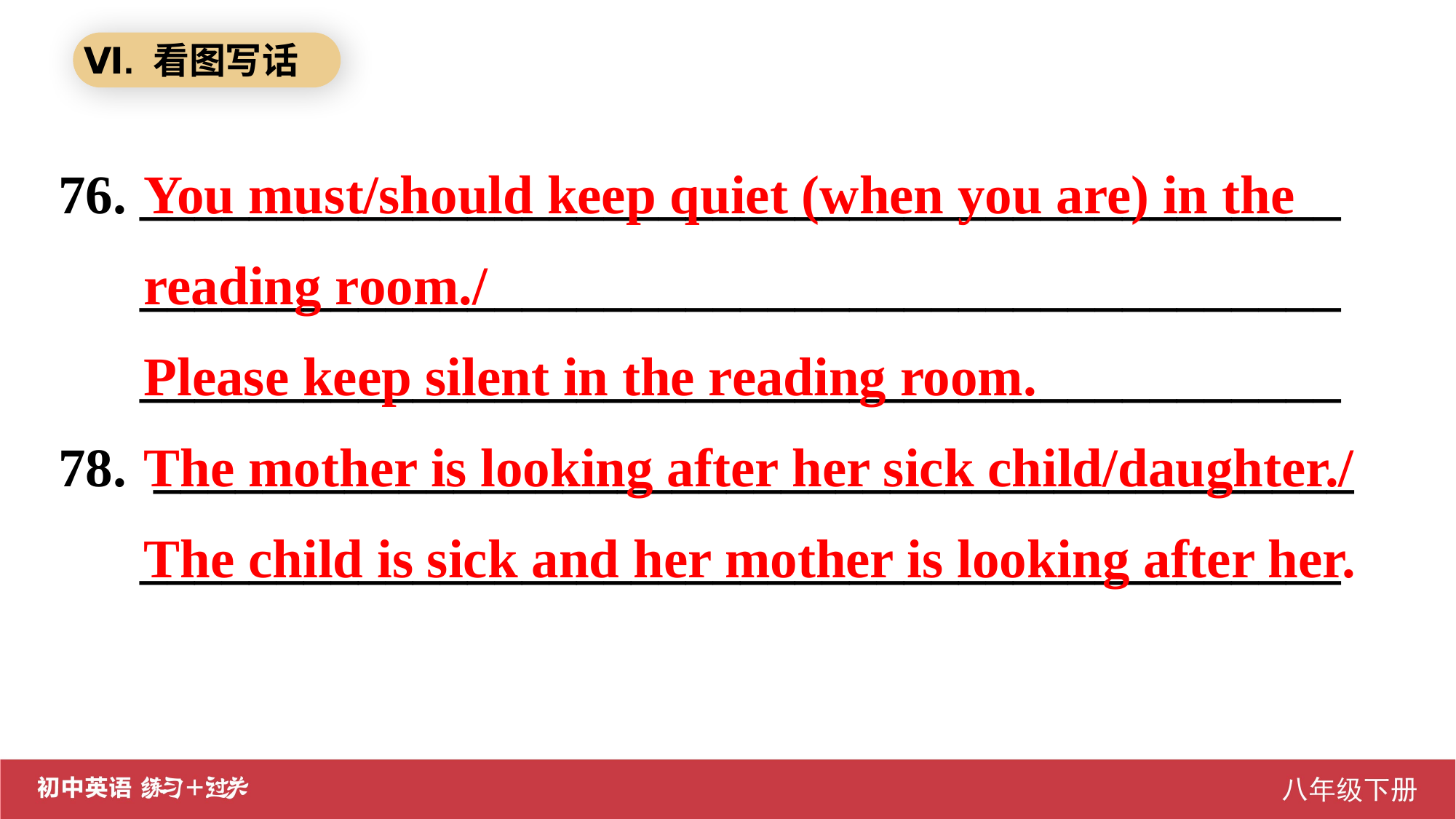

Ⅵ. 看图写话
76. ____________________________________________
      ____________________________________________
      ____________________________________________
78.  ____________________________________________
      ____________________________________________
You must/should keep quiet (when you are) in the reading room./
Please keep silent in the reading room.
The mother is looking after her sick child/daughter./
The child is sick and her mother is looking after her.